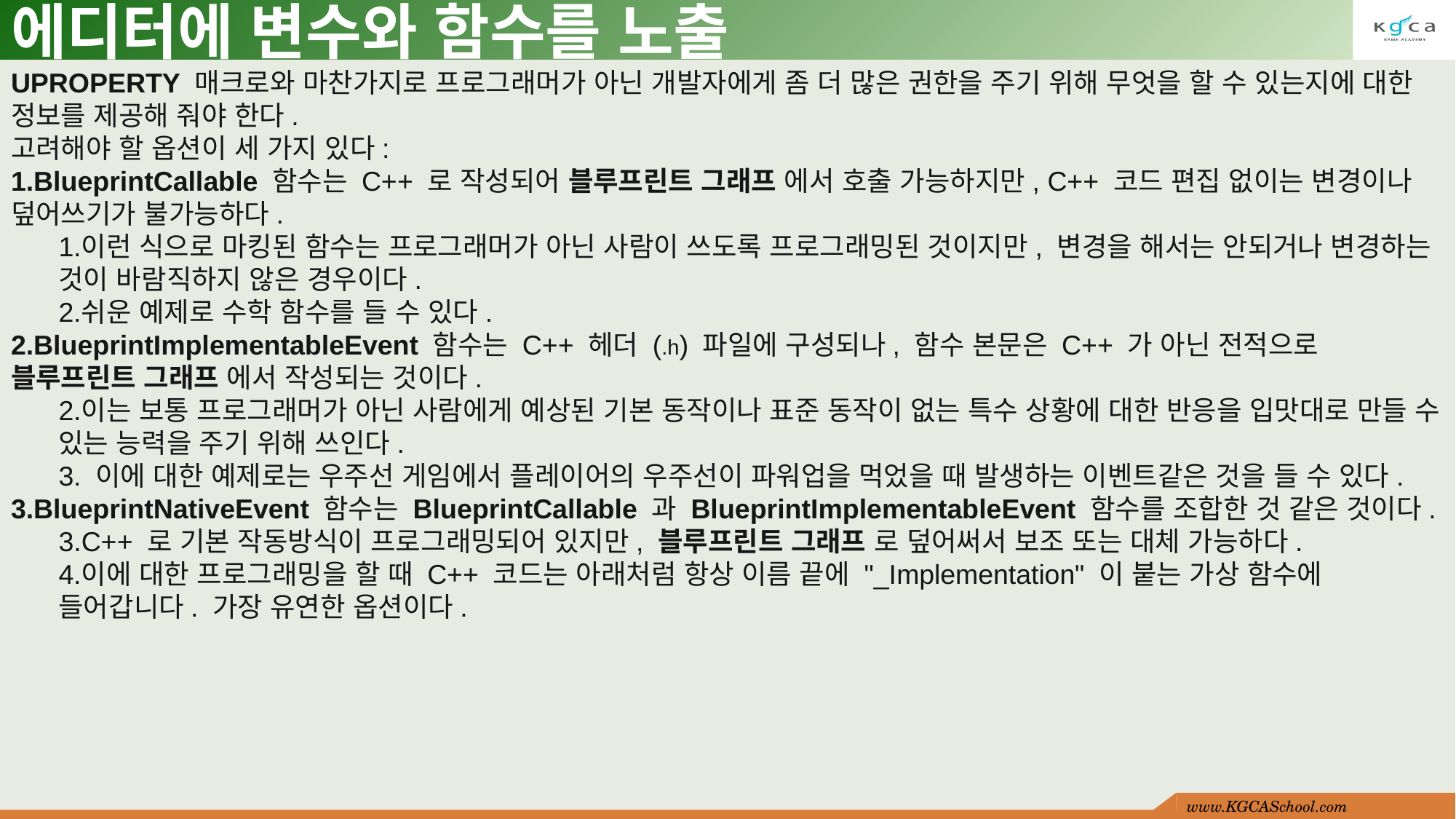

# 에디터에 변수와 함수를 노출
UPROPERTY 매크로와 마찬가지로 프로그래머가 아닌 개발자에게 좀 더 많은 권한을 주기 위해 무엇을 할 수 있는지에 대한 정보를 제공해 줘야 한다.
고려해야 할 옵션이 세 가지 있다:
BlueprintCallable 함수는 C++ 로 작성되어 블루프린트 그래프 에서 호출 가능하지만, C++ 코드 편집 없이는 변경이나 덮어쓰기가 불가능하다.
이런 식으로 마킹된 함수는 프로그래머가 아닌 사람이 쓰도록 프로그래밍된 것이지만, 변경을 해서는 안되거나 변경하는 것이 바람직하지 않은 경우이다.
쉬운 예제로 수학 함수를 들 수 있다.
BlueprintImplementableEvent 함수는 C++ 헤더 (.h) 파일에 구성되나, 함수 본문은 C++ 가 아닌 전적으로 블루프린트 그래프 에서 작성되는 것이다.
이는 보통 프로그래머가 아닌 사람에게 예상된 기본 동작이나 표준 동작이 없는 특수 상황에 대한 반응을 입맛대로 만들 수 있는 능력을 주기 위해 쓰인다.
 이에 대한 예제로는 우주선 게임에서 플레이어의 우주선이 파워업을 먹었을 때 발생하는 이벤트같은 것을 들 수 있다.
BlueprintNativeEvent 함수는 BlueprintCallable 과 BlueprintImplementableEvent 함수를 조합한 것 같은 것이다.
C++ 로 기본 작동방식이 프로그래밍되어 있지만, 블루프린트 그래프 로 덮어써서 보조 또는 대체 가능하다.
이에 대한 프로그래밍을 할 때 C++ 코드는 아래처럼 항상 이름 끝에 "_Implementation" 이 붙는 가상 함수에 들어갑니다. 가장 유연한 옵션이다.